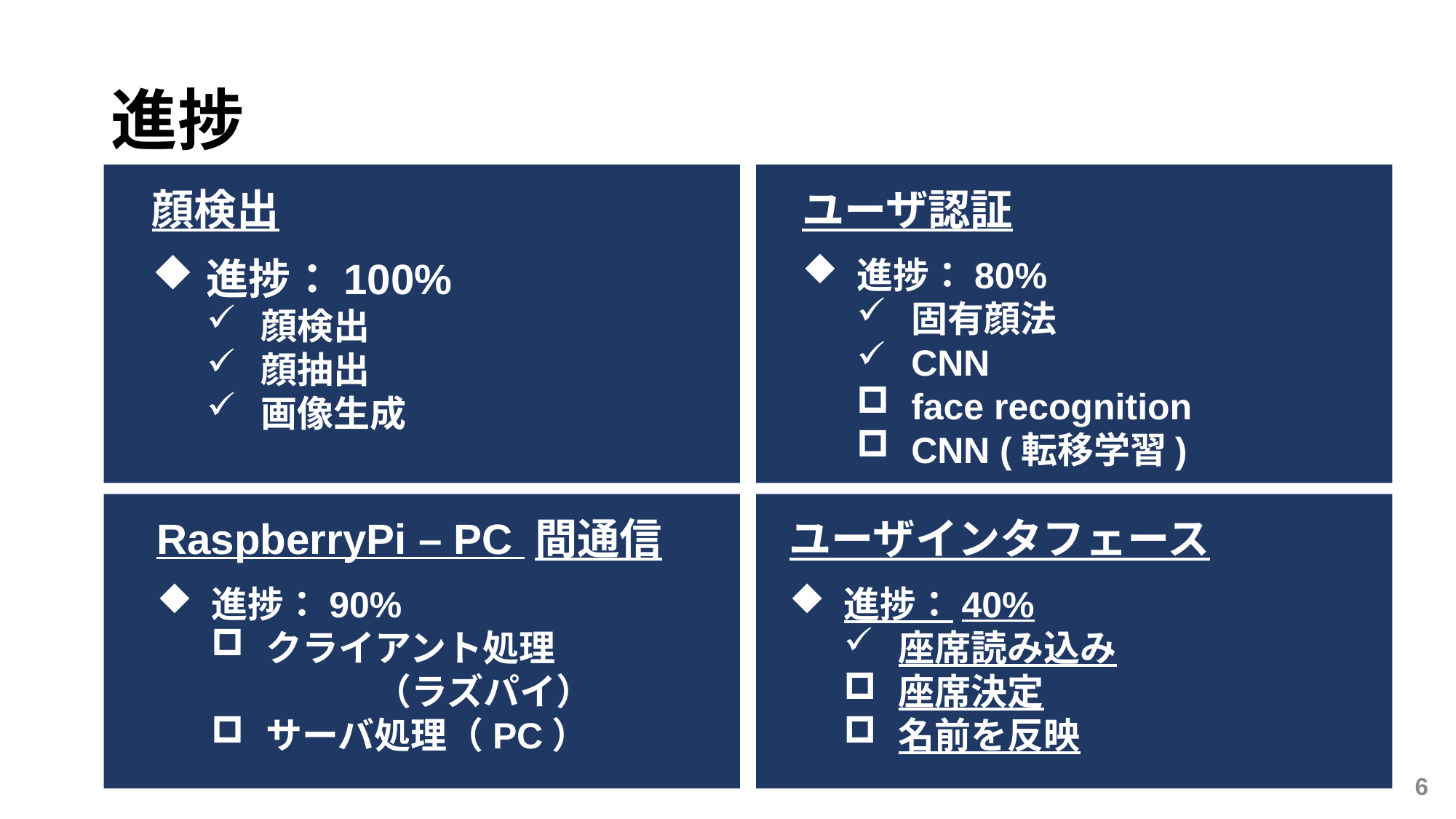

# 進捗

顔検出
進捗：100%
顔検出
顔抽出
画像生成
ユーザ認証
進捗：80%
固有顔法
CNN
face recognition
CNN (転移学習)

RaspberryPi – PC 間通信
進捗：90%
クライアント処理
	（ラズパイ）
サーバ処理（PC）
ユーザインタフェース
進捗：40%
座席読み込み
座席決定
名前を反映
6